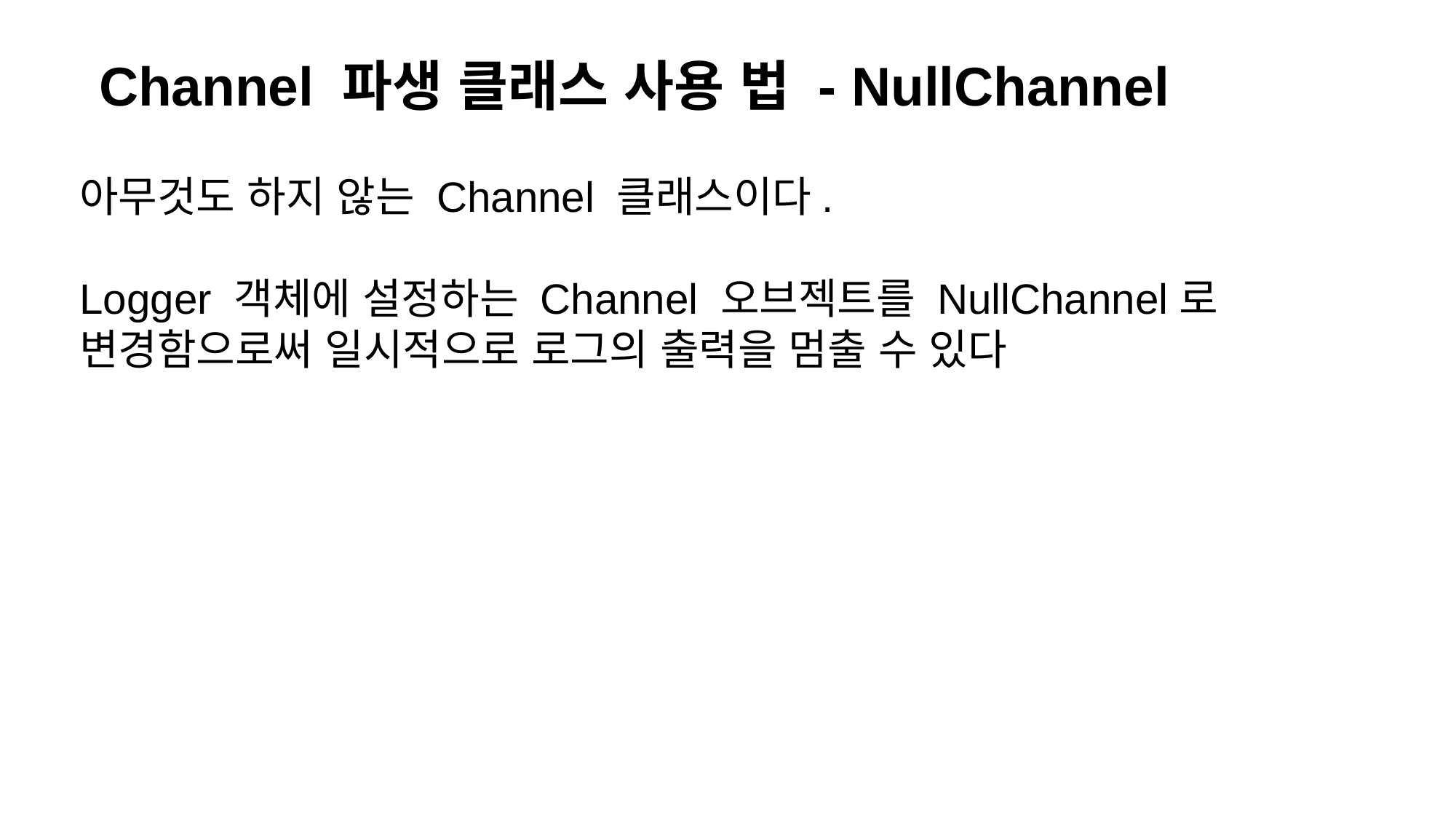

Channel 파생 클래스 사용 법 - NullChannel
아무것도 하지 않는 Channel 클래스이다.

Logger 객체에 설정하는 Channel 오브젝트를 NullChannel로 변경함으로써 일시적으로 로그의 출력을 멈출 수 있다